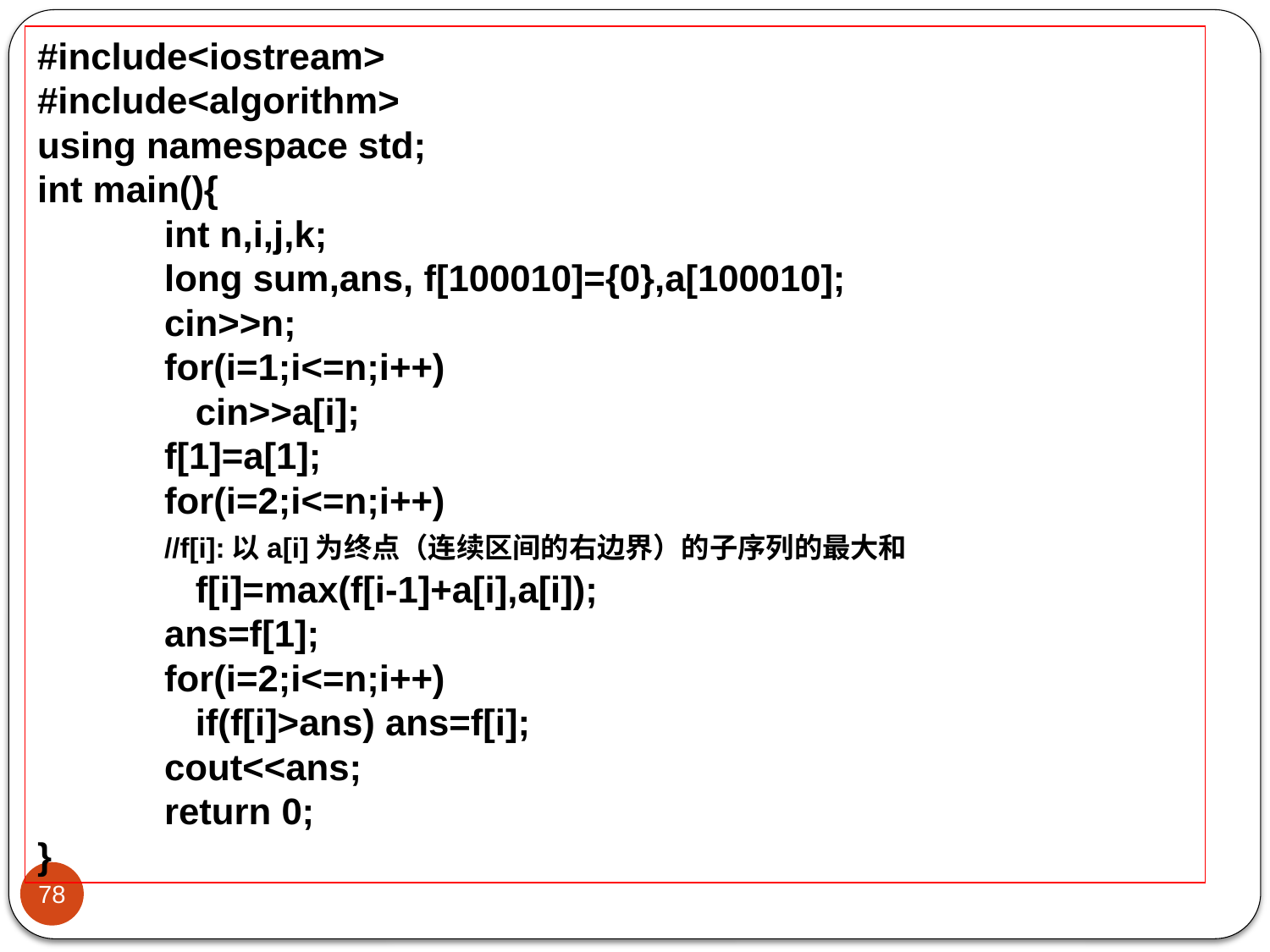

#include<iostream>
#include<algorithm>
using namespace std;
int main(){
	int n,i,j,k;
	long sum,ans, f[100010]={0},a[100010];
	cin>>n;
	for(i=1;i<=n;i++)
	   cin>>a[i];
	f[1]=a[1];
	for(i=2;i<=n;i++)
	//f[i]:以a[i]为终点（连续区间的右边界）的子序列的最大和
	   f[i]=max(f[i-1]+a[i],a[i]);
	ans=f[1];
	for(i=2;i<=n;i++)
	   if(f[i]>ans) ans=f[i];
	cout<<ans;
	return 0;
}
78